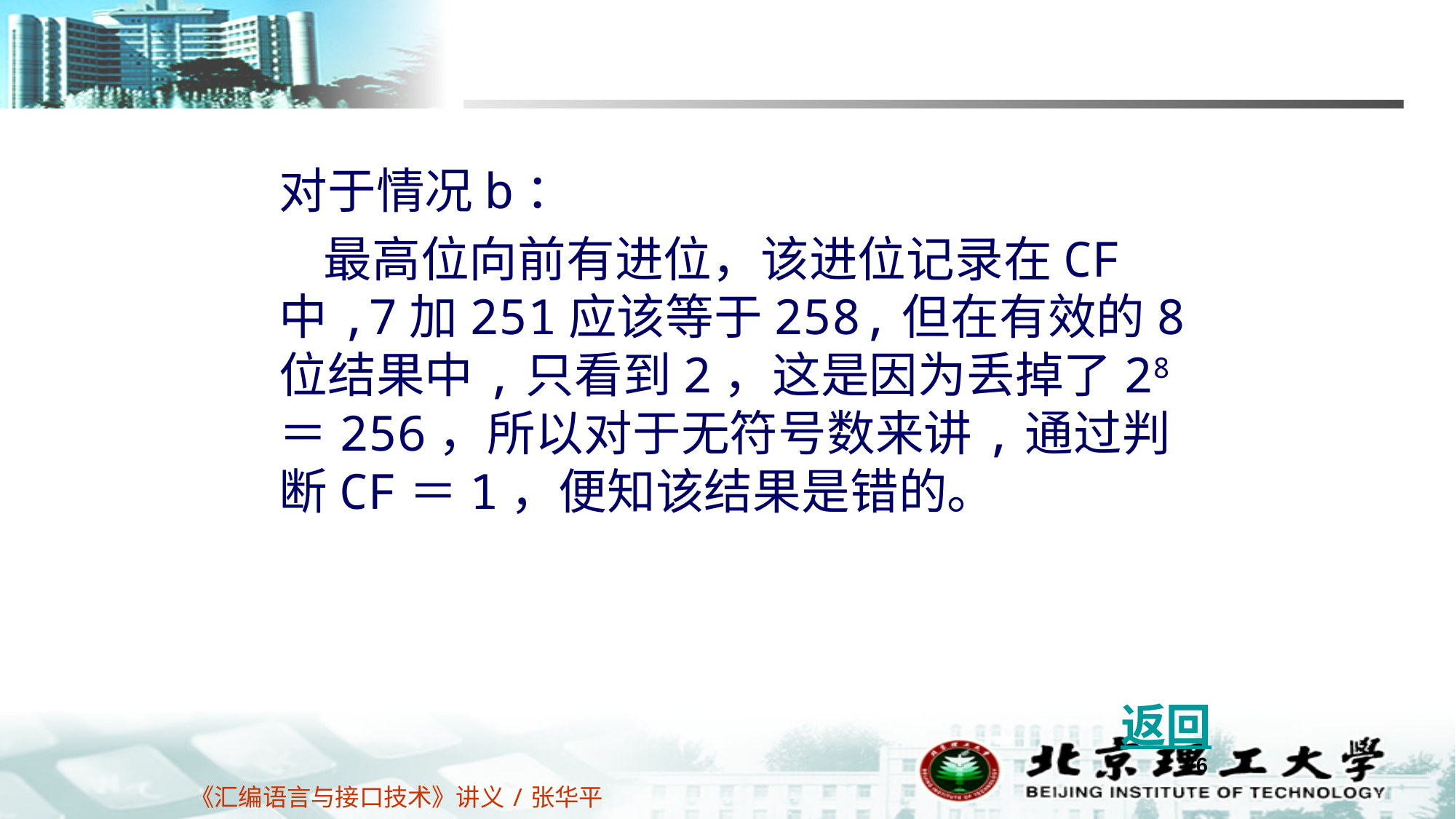

对于情况b：
	   最高位向前有进位，该进位记录在CF中,7加251应该等于258,但在有效的8位结果中,只看到2，这是因为丢掉了28＝256，所以对于无符号数来讲,通过判断CF＝1，便知该结果是错的。
返回
76